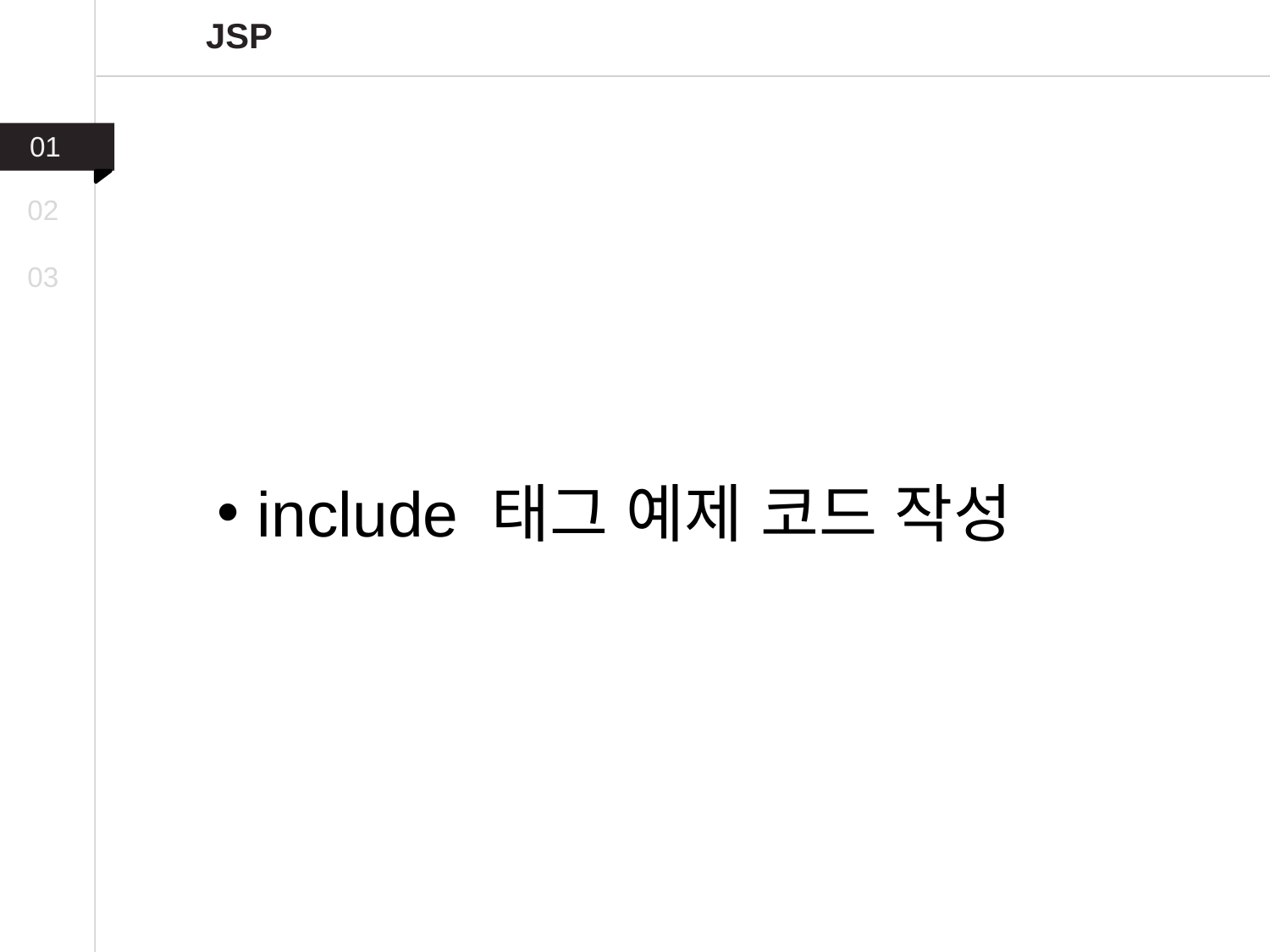

JSP
01

02
03
include 태그 예제 코드 작성